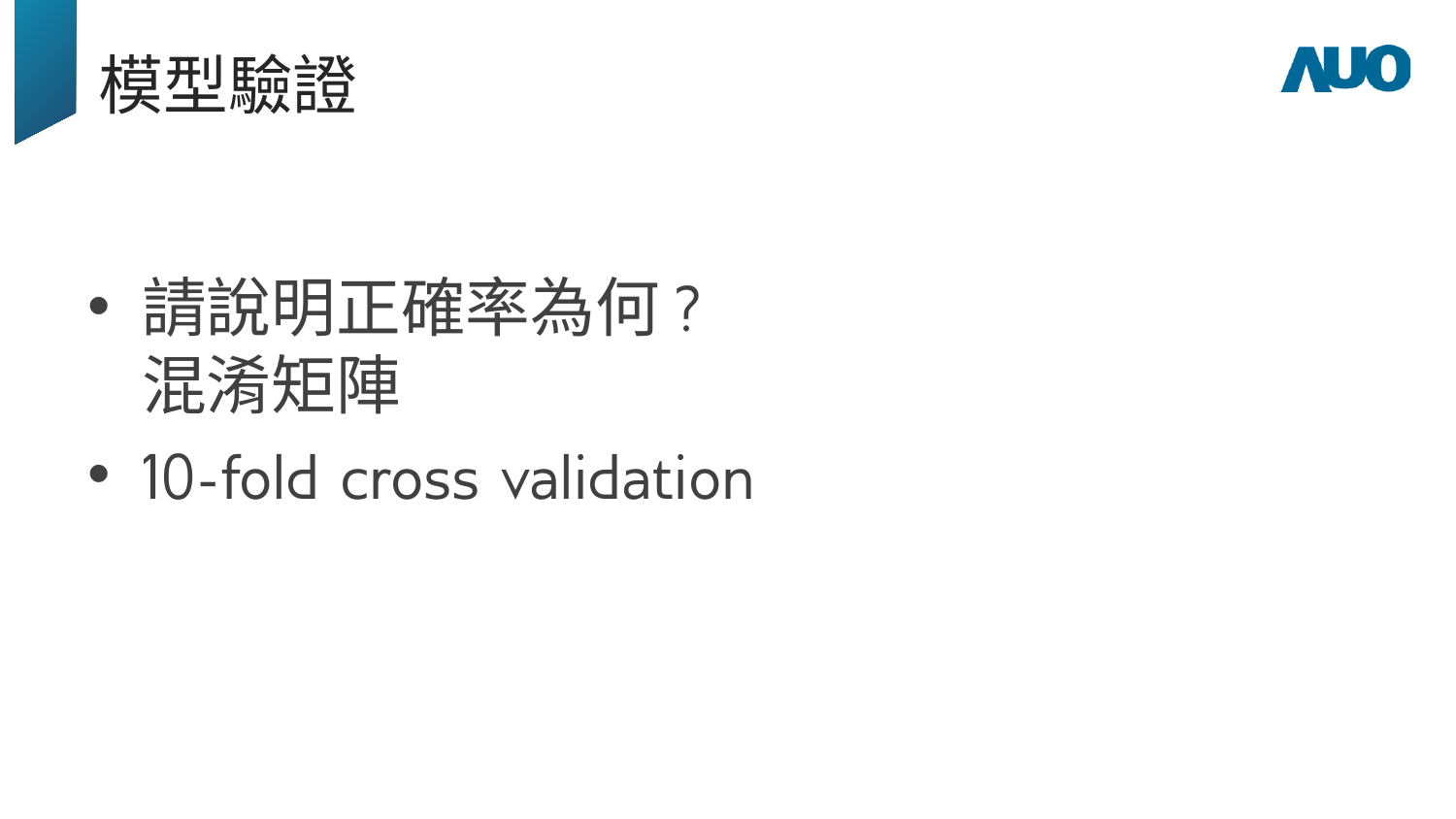

# 模型驗證
請說明正確率為何?
混淆矩陣
10-fold cross validation